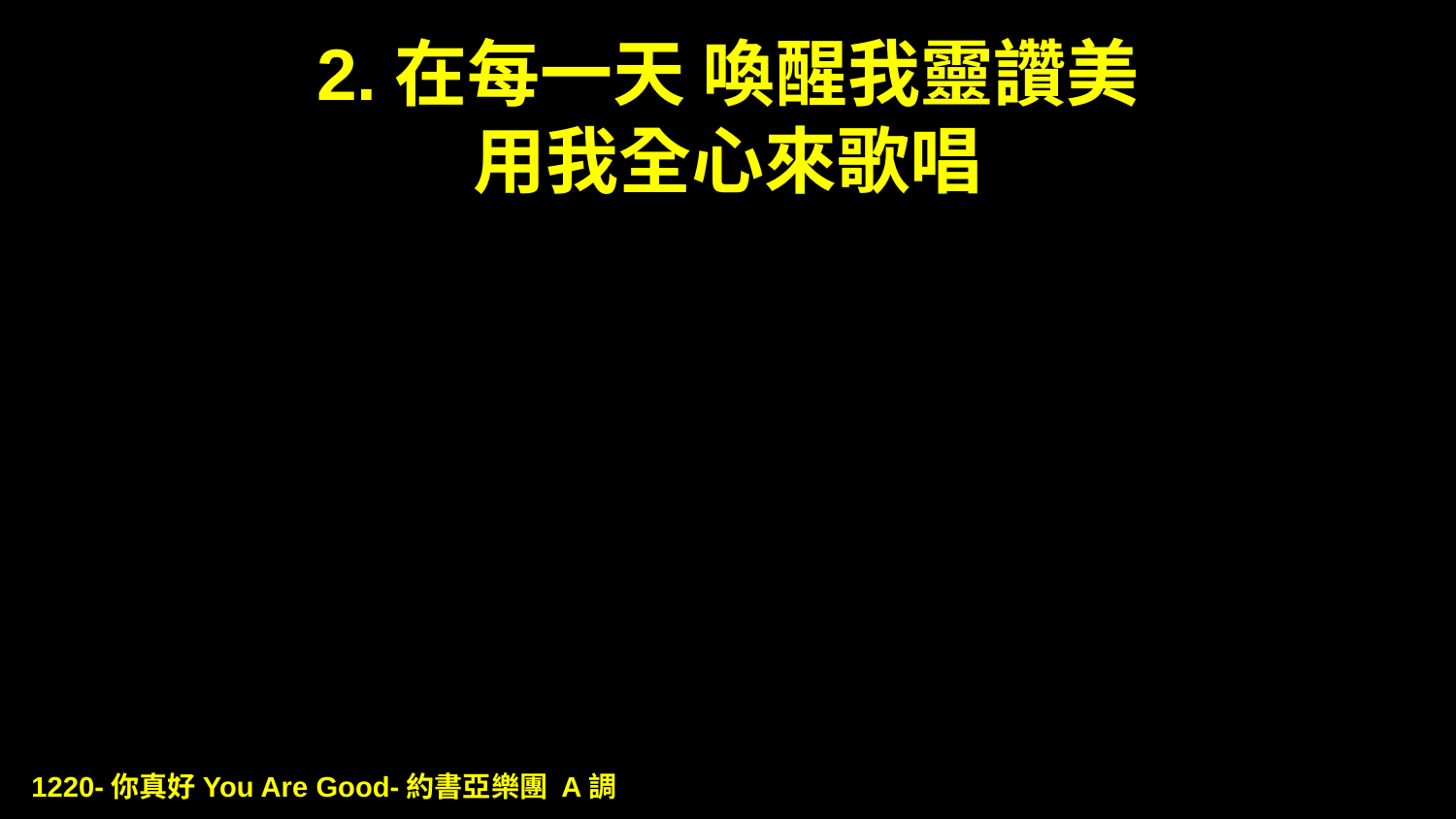

# 2.在每一天 喚醒我靈讚美 用我全心來歌唱
1220-你真好You Are Good-約書亞樂團 A調